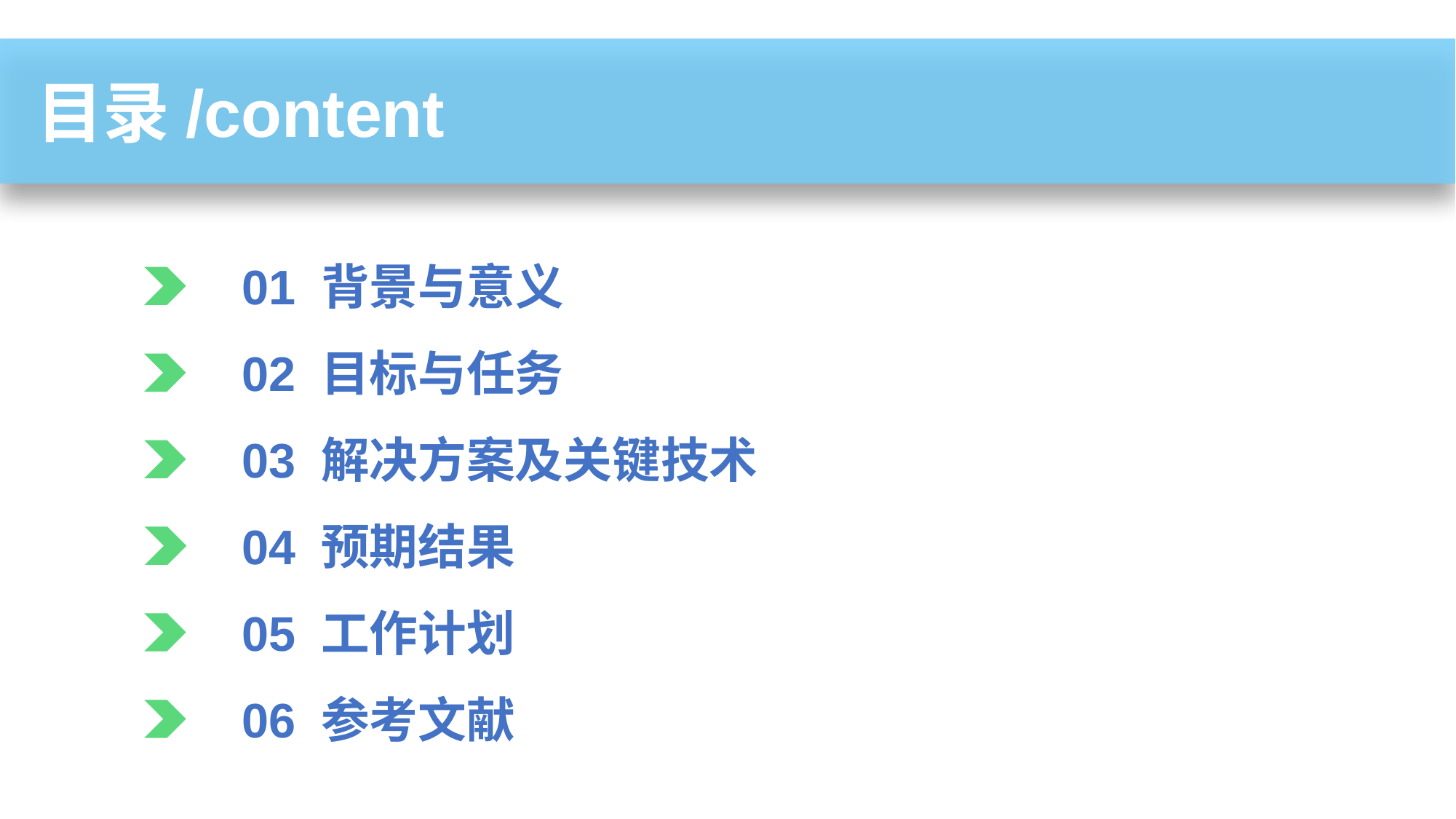

目录/content
01 背景与意义

05 工作计划
02 目标与任务

03 解决方案及关键技术

04 预期结果

06 参考文献